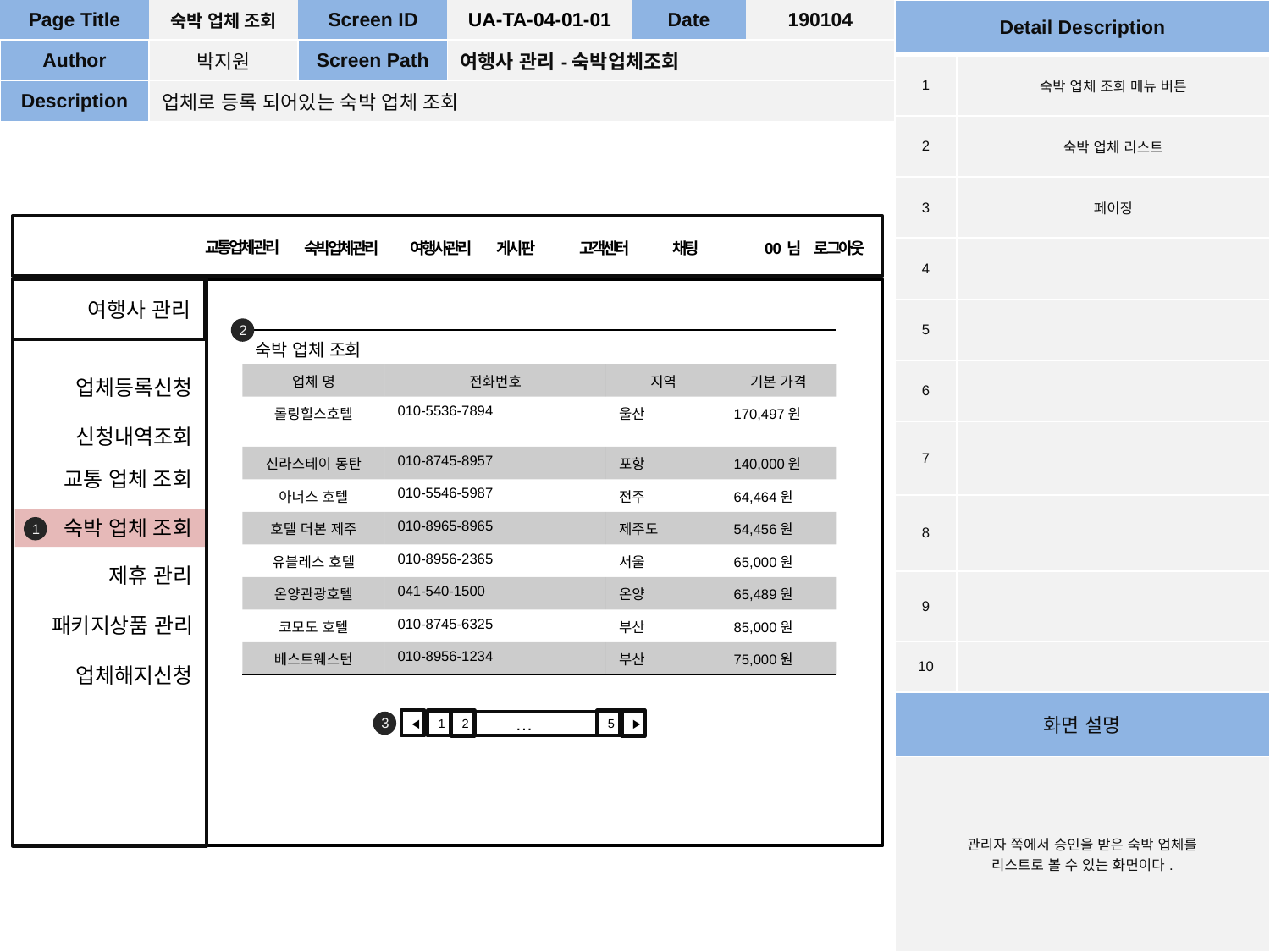

| Page Title | 숙박 업체 조회 | Screen ID | UA-TA-04-01-01 | Date | 190104 |
| --- | --- | --- | --- | --- | --- |
| Author | 박지원 | Screen Path | 여행사 관리-숙박업체조회 |  |  |
| Description | 업체로 등록 되어있는 숙박 업체 조회 |  |  |  |  |
| Detail Description |  |
| --- | --- |
| 1 | 숙박 업체 조회 메뉴 버튼 |
| 2 | 숙박 업체 리스트 |
| 3 | 페이징 |
| 4 |  |
| 5 |  |
| 6 |  |
| 7 |  |
| 8 |  |
| 9 |  |
| 10 |  |
| 화면 설명 |  |
| 관리자 쪽에서 승인을 받은 숙박 업체를 리스트로 볼 수 있는 화면이다. |  |

교통업체관리
게시판
고객센터
채팅
0 0 님
로그아웃
숙박업체관리
여행사관리

여행사 관리
2

| 숙박 업체 조회 |  |  |  |
| --- | --- | --- | --- |
| 업체 명 | 전화번호 | 지역 | 기본 가격 |
| 롤링힐스호텔 | 010-5536-7894 | 울산 | 170,497원 |
| 신라스테이 동탄 | 010-8745-8957 | 포항 | 140,000원 |
| 아너스 호텔 | 010-5546-5987 | 전주 | 64,464원 |
| 호텔 더본 제주 | 010-8965-8965 | 제주도 | 54,456원 |
| 유블레스 호텔 | 010-8956-2365 | 서울 | 65,000원 |
| 온양관광호텔 | 041-540-1500 | 온양 | 65,489원 |
| 코모도 호텔 | 010-8745-6325 | 부산 | 85,000원 |
| 베스트웨스턴 | 010-8956-1234 | 부산 | 75,000원 |
업체등록신청
신청내역조회
교통 업체 조회
숙박 업체 조회
1

제휴 관리
패키지상품 관리
업체해지신청
3

◀
1
5
2
▶
…